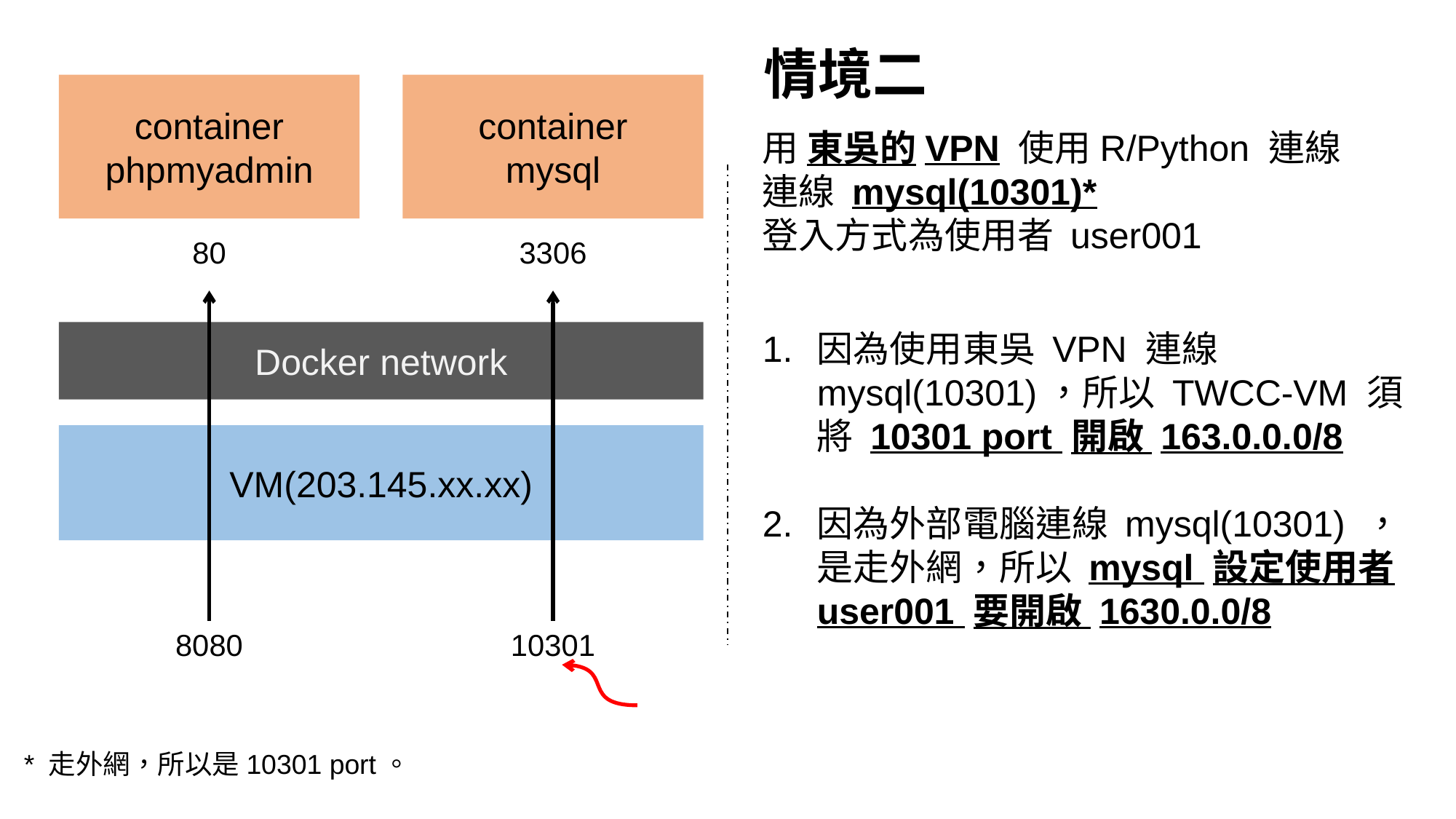

情境二
container
phpmyadmin
container
mysql
80
3306
Docker network
VM(203.145.xx.xx)
8080
10301
用 東吳的VPN 使用R/Python 連線
連線 mysql(10301)*
登入方式為使用者 user001
因為使用東吳 VPN 連線 mysql(10301)，所以 TWCC-VM 須將 10301 port 開啟 163.0.0.0/8

因為外部電腦連線 mysql(10301) ，是走外網，所以 mysql 設定使用者 user001 要開啟 1630.0.0/8
* 走外網，所以是10301 port。